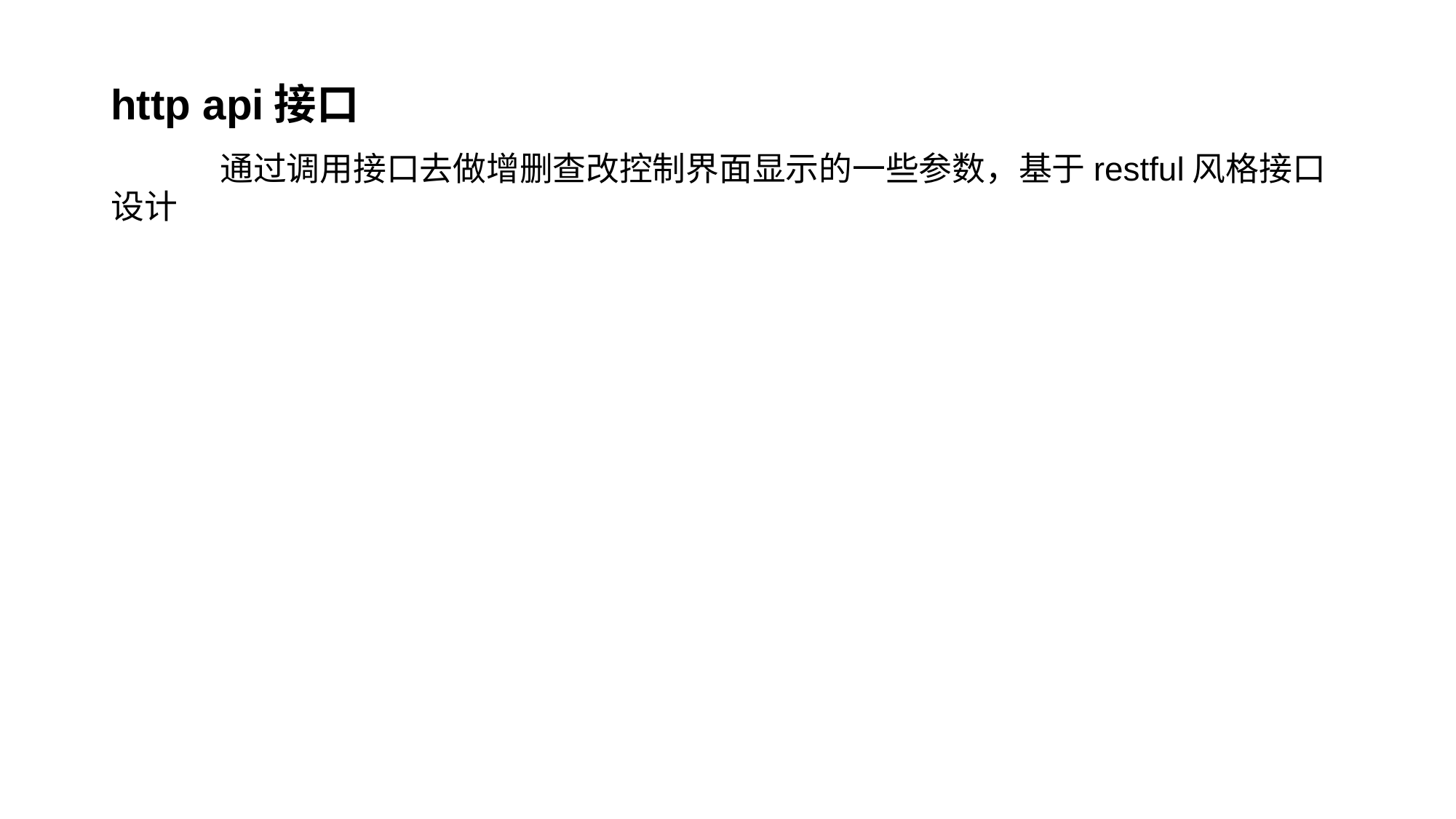

http api接口
	通过调用接口去做增删查改控制界面显示的一些参数，基于restful风格接口设计